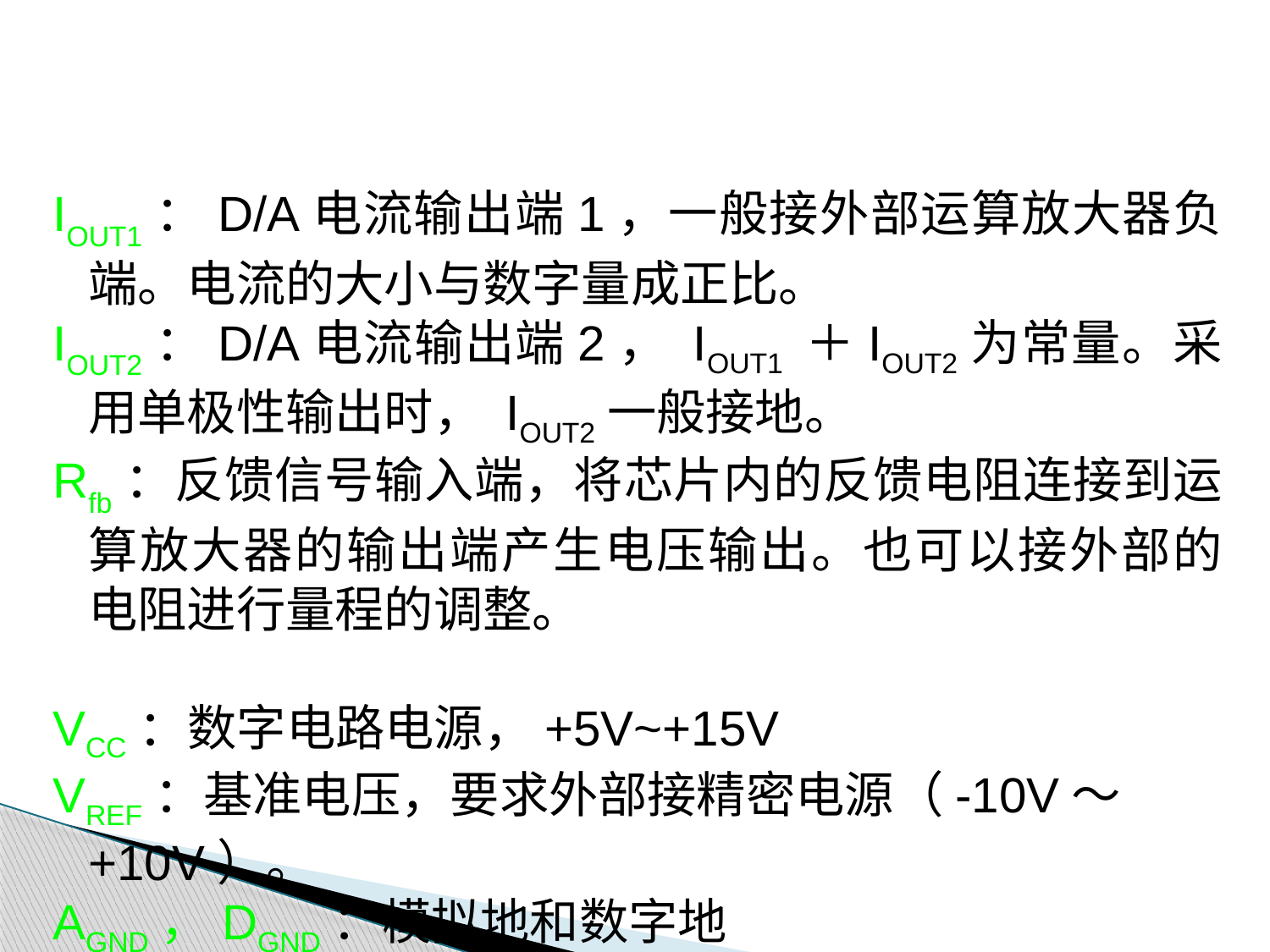

IOUT1：D/A电流输出端1，一般接外部运算放大器负端。电流的大小与数字量成正比。
IOUT2：D/A电流输出端2， IOUT1 ＋IOUT2为常量。采用单极性输出时， IOUT2一般接地。
Rfb：反馈信号输入端，将芯片内的反馈电阻连接到运算放大器的输出端产生电压输出。也可以接外部的电阻进行量程的调整。

VCC：数字电路电源，+5V~+15V
VREF：基准电压，要求外部接精密电源（-10V～+10V）。
AGND，DGND：模拟地和数字地